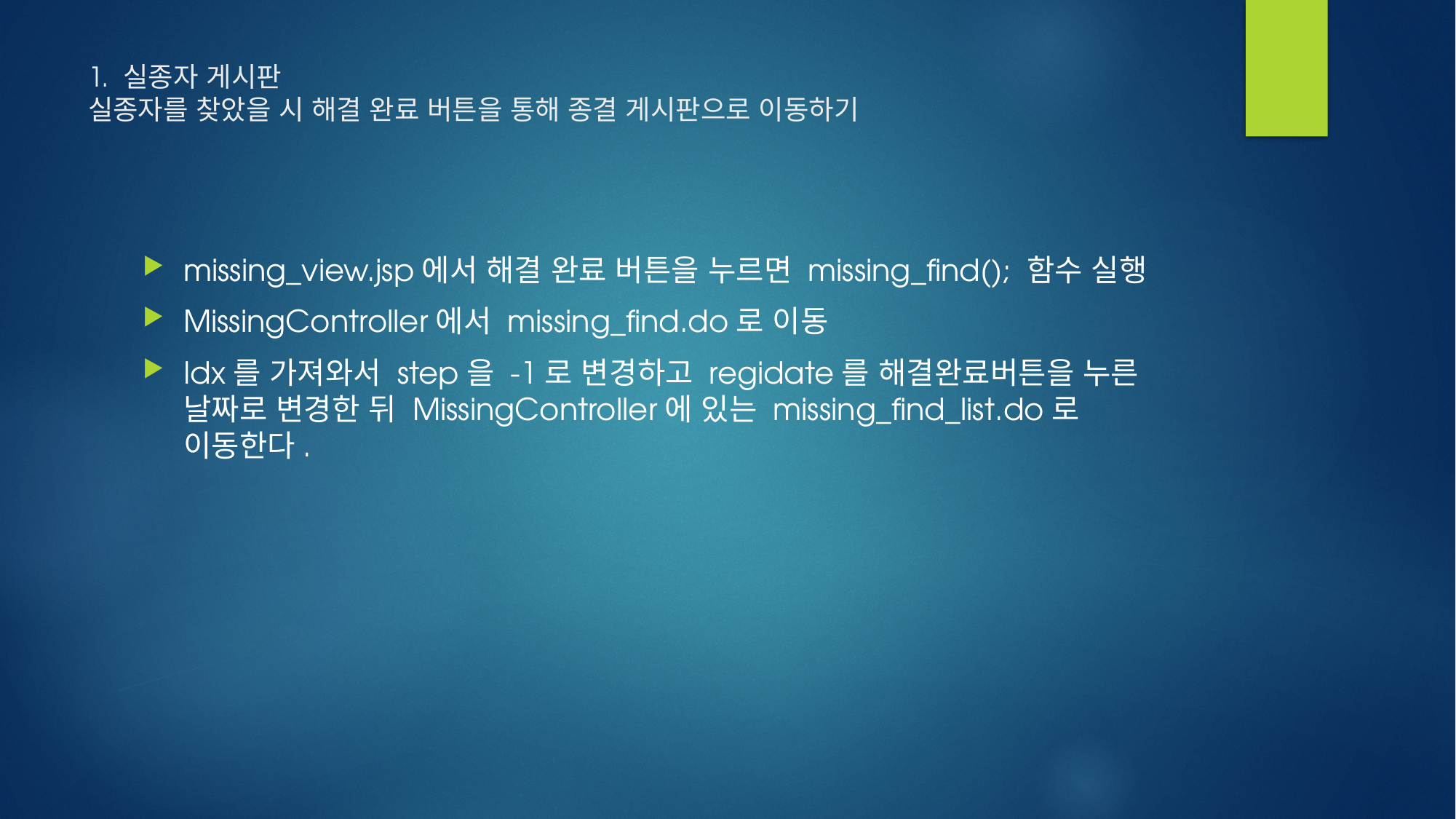

# 1. 실종자 게시판 실종자를 찾았을 시 해결 완료 버튼을 통해 종결 게시판으로 이동하기
missing_view.jsp에서 해결 완료 버튼을 누르면 missing_find(); 함수 실행
MissingController에서 missing_find.do로 이동
Idx를 가져와서 step을 -1로 변경하고 regidate를 해결완료버튼을 누른 날짜로 변경한 뒤 MissingController에 있는 missing_find_list.do로 이동한다.